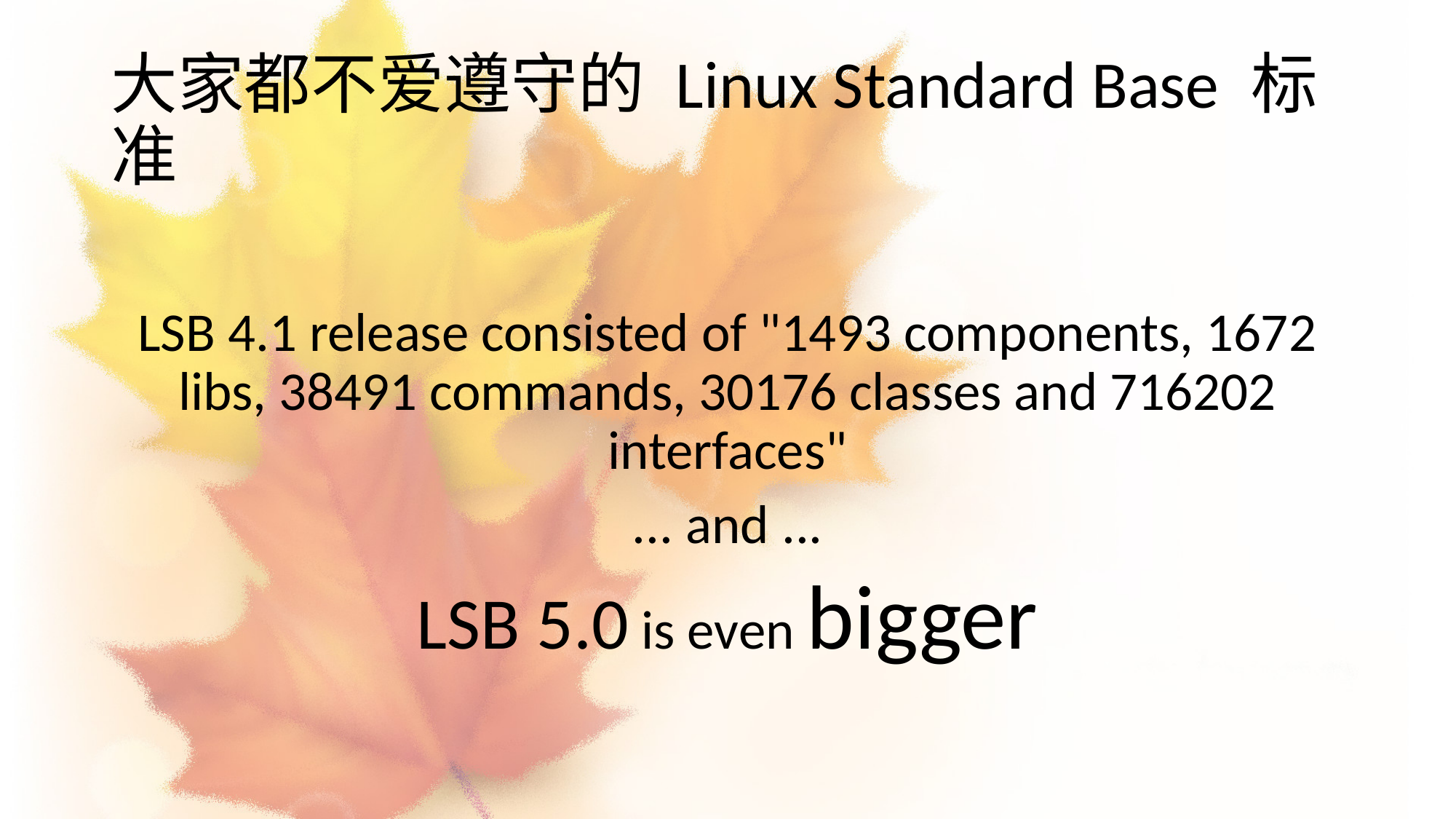

# 大家都不爱遵守的 Linux Standard Base 标准

LSB 4.1 release consisted of "1493 components, 1672 libs, 38491 commands, 30176 classes and 716202 interfaces"
... and ...
LSB 5.0 is even bigger